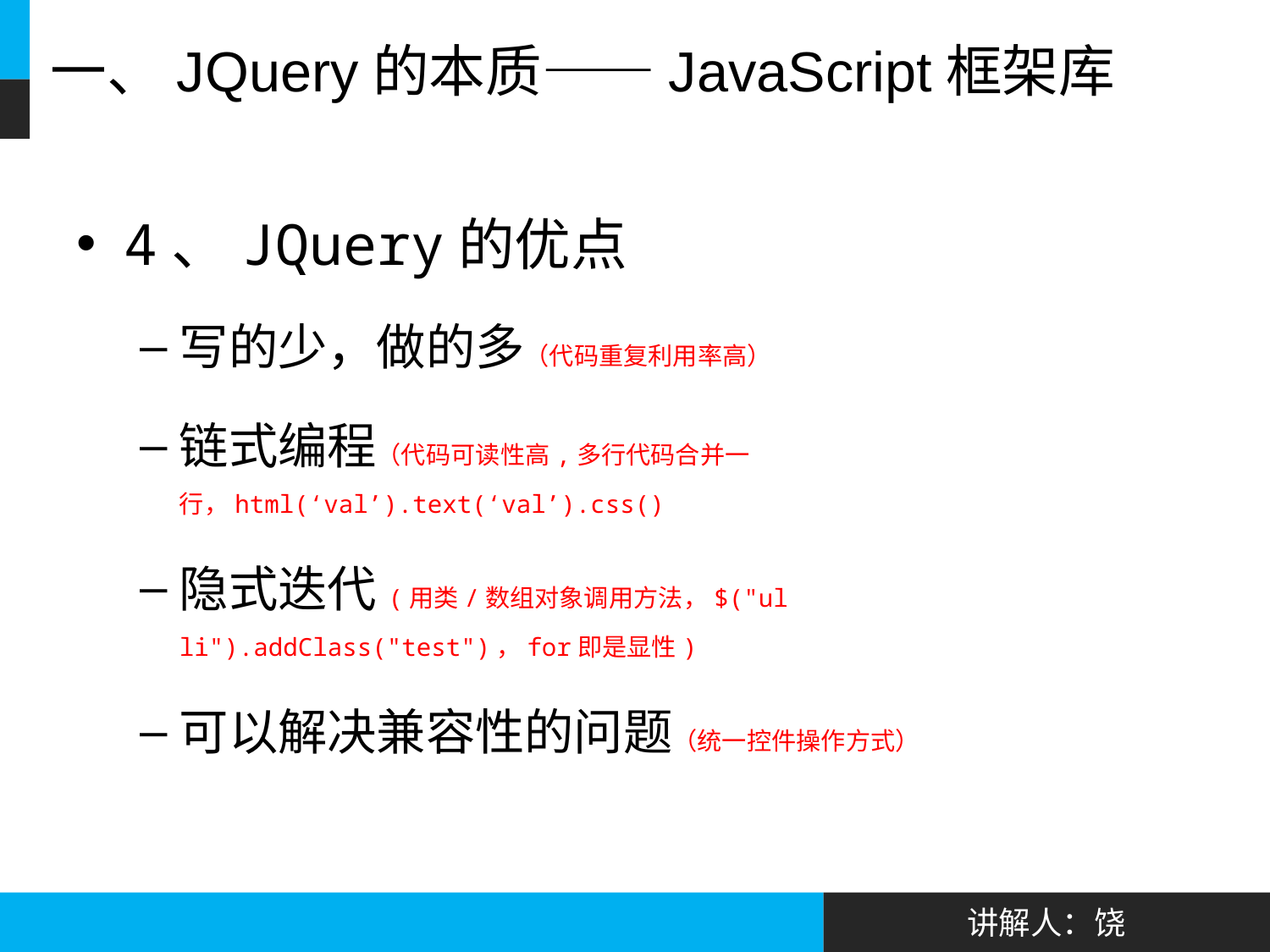

# 一、JQuery的本质——JavaScript框架库
4、JQuery的优点
写的少，做的多（代码重复利用率高）
链式编程（代码可读性高,多行代码合并一行，html(‘val’).text(‘val’).css()
隐式迭代(用类/数组对象调用方法，$("ul li").addClass("test")，for即是显性)
可以解决兼容性的问题（统一控件操作方式）